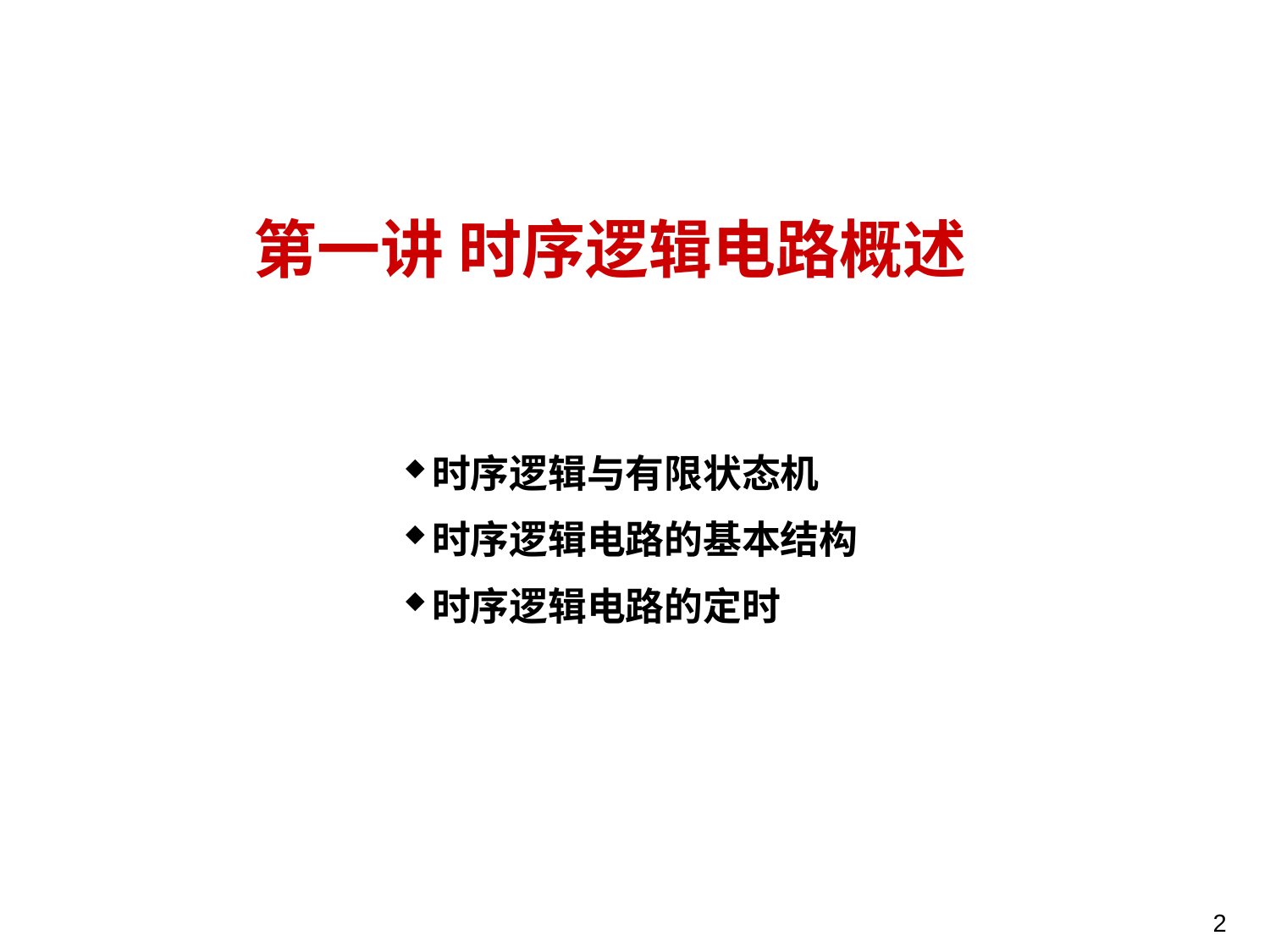

# 第一讲 时序逻辑电路概述
时序逻辑与有限状态机
时序逻辑电路的基本结构
时序逻辑电路的定时
2